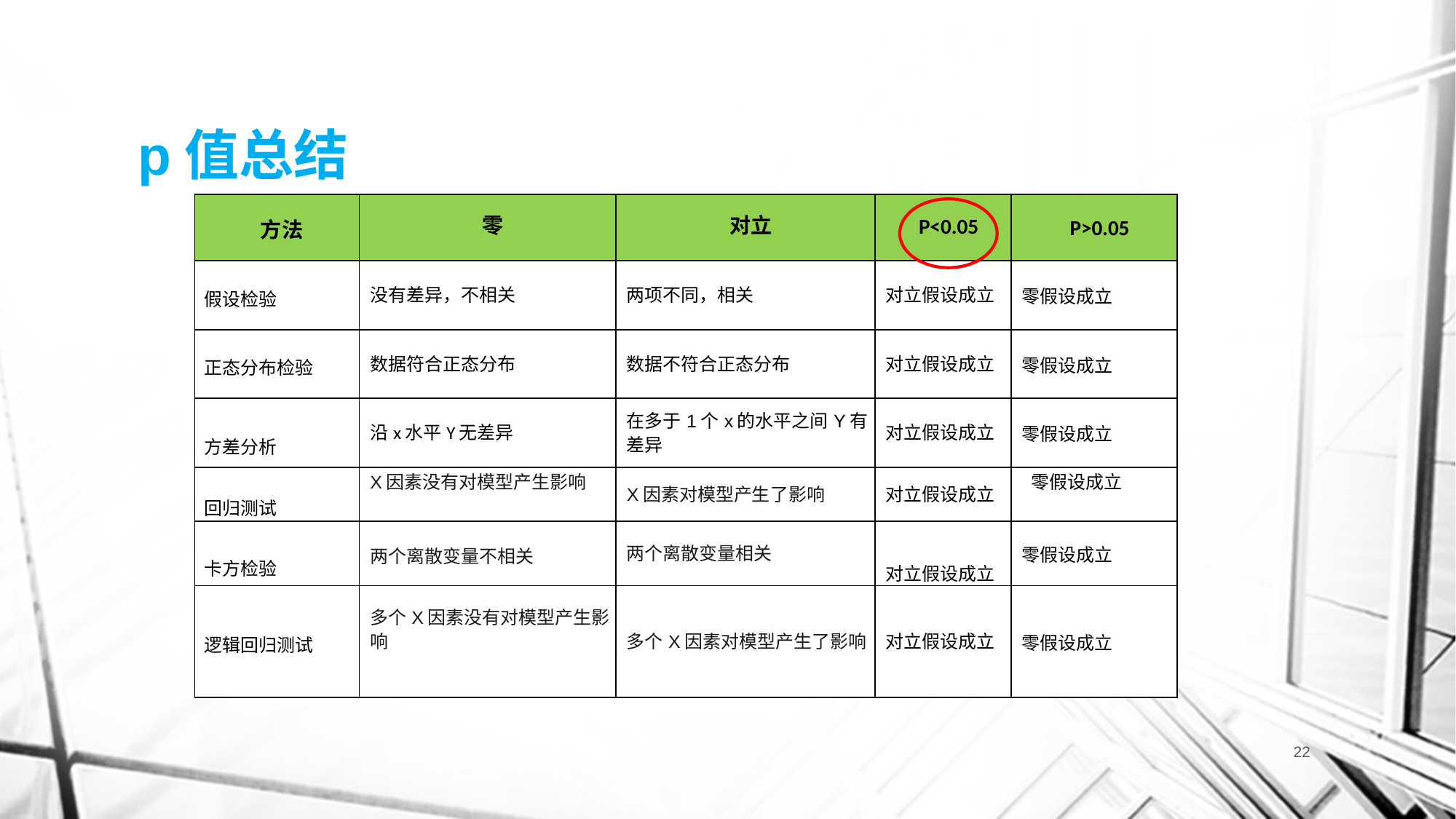

# p值总结
| 方法 | 零 | 对立 | P<0.05 | P>0.05 |
| --- | --- | --- | --- | --- |
| 假设检验 | 没有差异，不相关 | 两项不同，相关 | 对立假设成立 | 零假设成立 |
| 正态分布检验 | 数据符合正态分布 | 数据不符合正态分布 | 对立假设成立 | 零假设成立 |
| 方差分析 | 沿x水平Y无差异 | 在多于1个x的水平之间Y有差异 | 对立假设成立 | 零假设成立 |
| 回归测试 | X因素没有对模型产生影响 | X因素对模型产生了影响 | 对立假设成立 | 零假设成立 |
| 卡方检验 | 两个离散变量不相关 | 两个离散变量相关 | 对立假设成立 | 零假设成立 |
| 逻辑回归测试 | 多个X因素没有对模型产生影响 | 多个X因素对模型产生了影响 | 对立假设成立 | 零假设成立 |

22